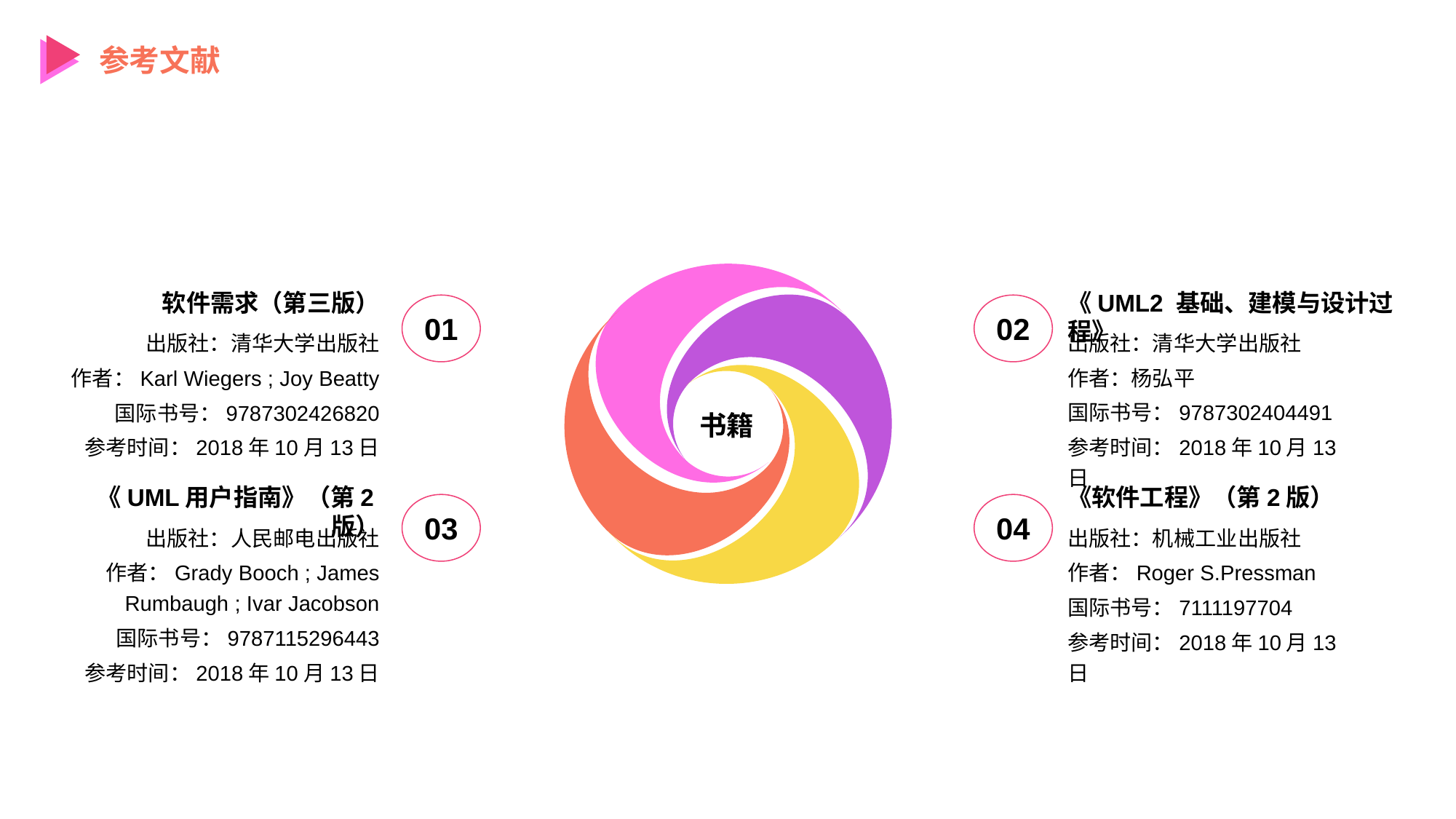

参考文献

软件需求（第三版）
《UML2 基础、建模与设计过程》
01
02
出版社：清华大学出版社
作者：Karl Wiegers ; Joy Beatty
国际书号：9787302426820
参考时间：2018年10月13日
出版社：清华大学出版社
作者：杨弘平
国际书号：9787302404491
参考时间：2018年10月13日

书籍
《UML用户指南》（第2版）
《软件工程》（第2版）

03
04
出版社：人民邮电出版社
作者：Grady Booch ; James Rumbaugh ; Ivar Jacobson
国际书号：9787115296443
参考时间：2018年10月13日

出版社：机械工业出版社
作者：Roger S.Pressman
国际书号：7111197704
参考时间：2018年10月13日